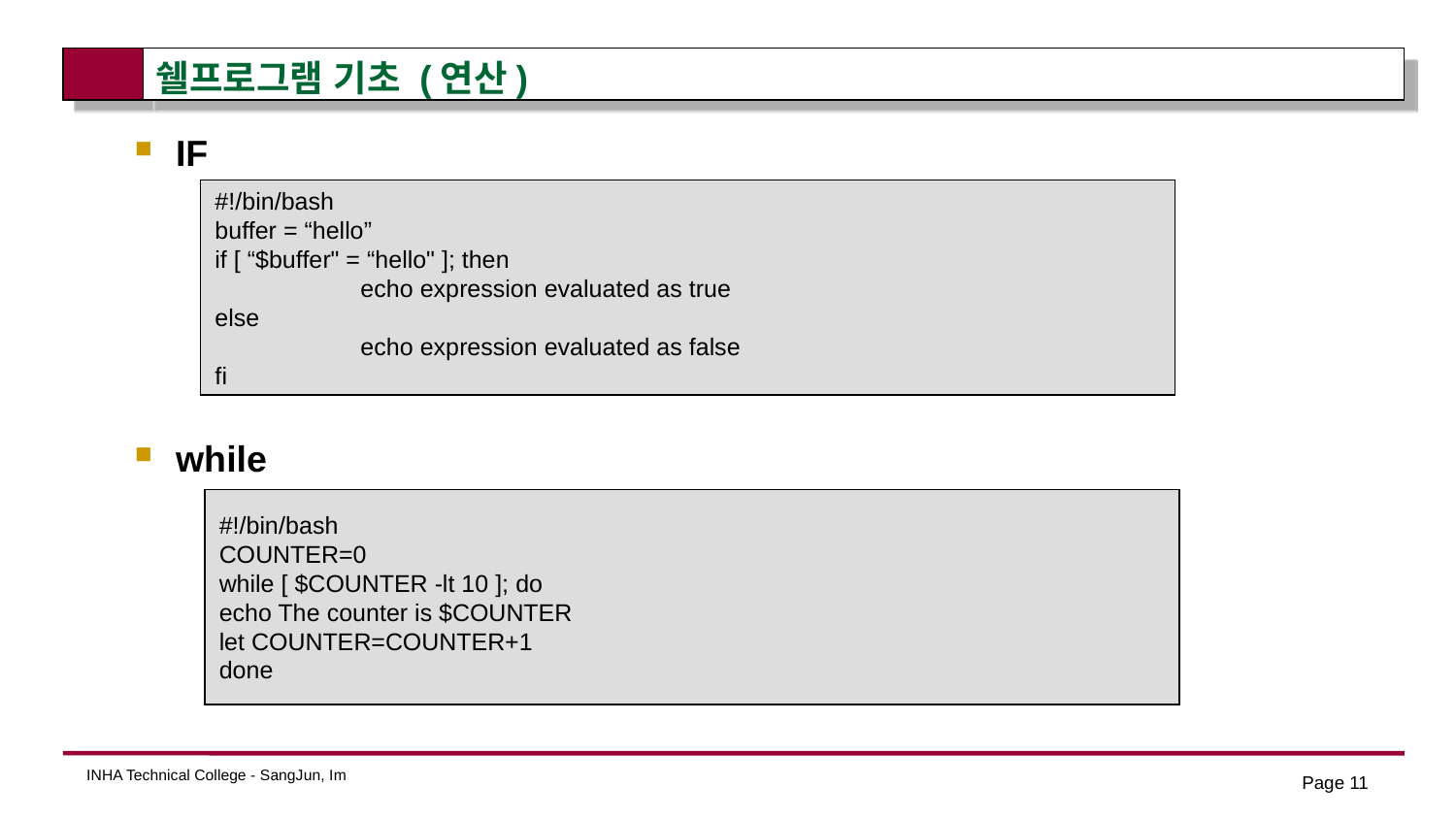

# 쉘프로그램 기초 (연산)
IF

while
#!/bin/bash
buffer = “hello”
if [ “$buffer" = “hello" ]; then
	echo expression evaluated as true
else
	echo expression evaluated as false
fi
#!/bin/bash
COUNTER=0
while [ $COUNTER -lt 10 ]; do
echo The counter is $COUNTER
let COUNTER=COUNTER+1
done
Page 11